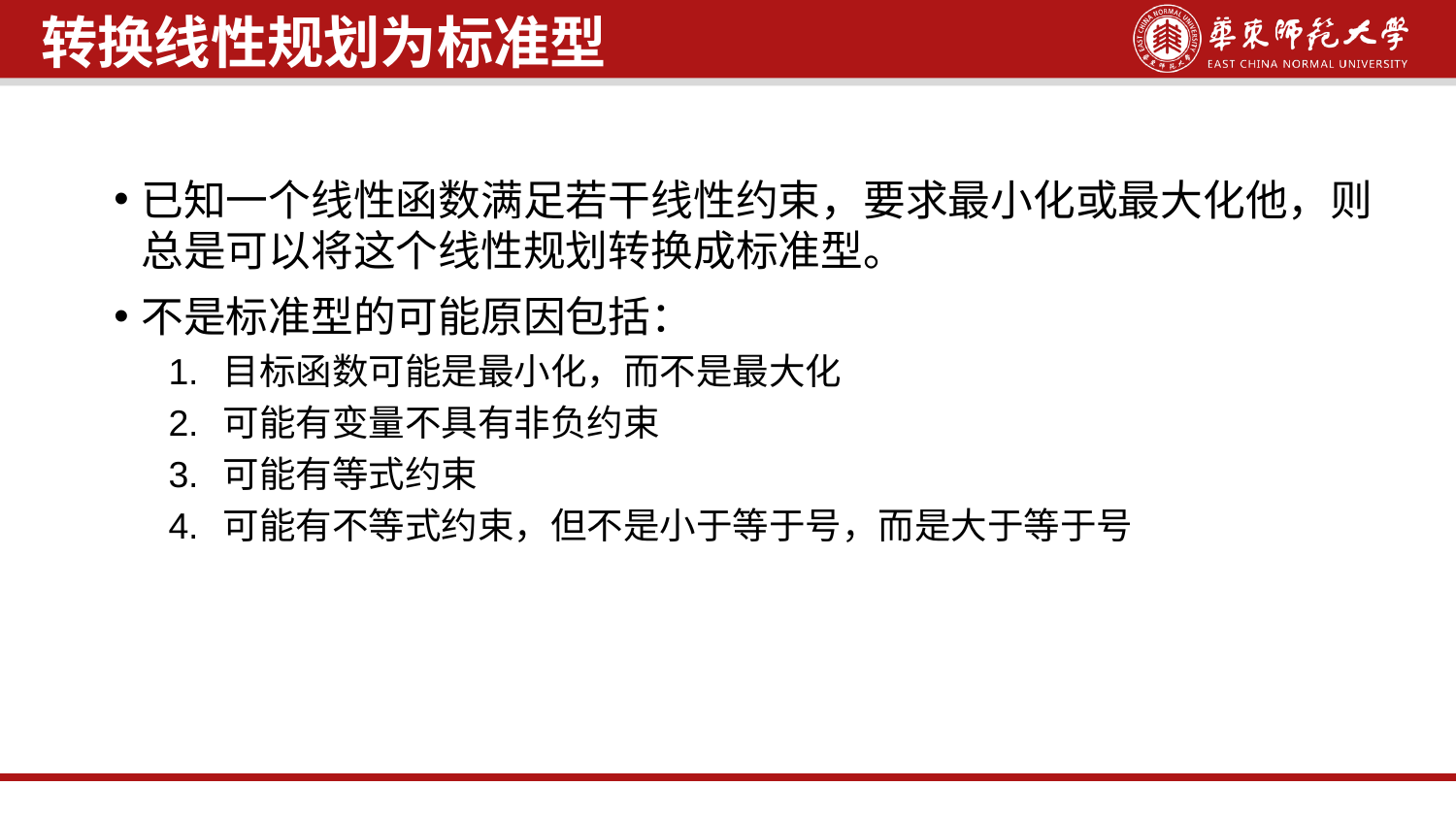

转换线性规划为标准型
已知一个线性函数满足若干线性约束，要求最小化或最大化他，则总是可以将这个线性规划转换成标准型。
不是标准型的可能原因包括：
目标函数可能是最小化，而不是最大化
可能有变量不具有非负约束
可能有等式约束
可能有不等式约束，但不是小于等于号，而是大于等于号